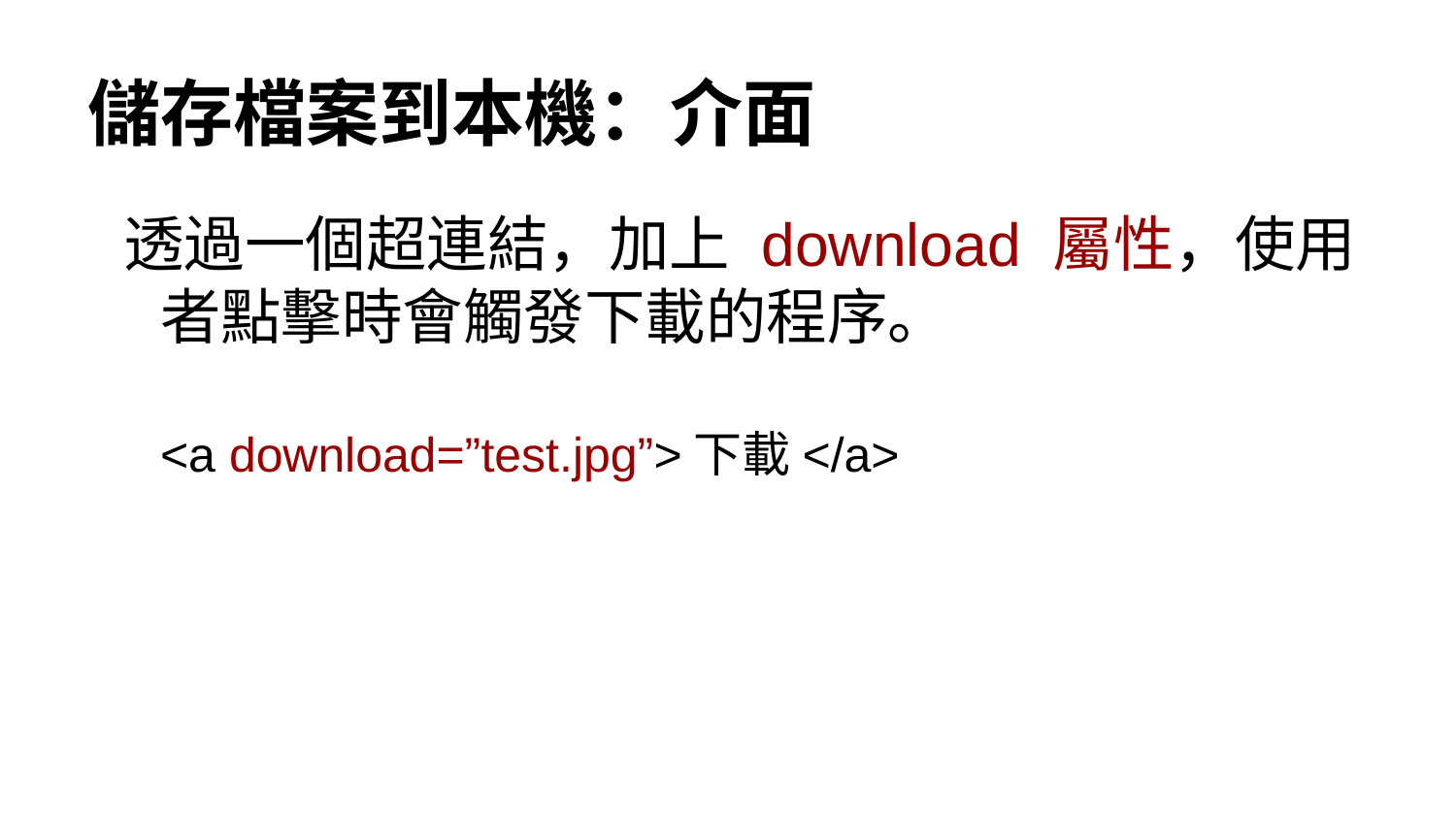

# 儲存檔案到本機：介面
透過一個超連結，加上 download 屬性，使用者點擊時會觸發下載的程序。
<a download=”test.jpg”>下載</a>